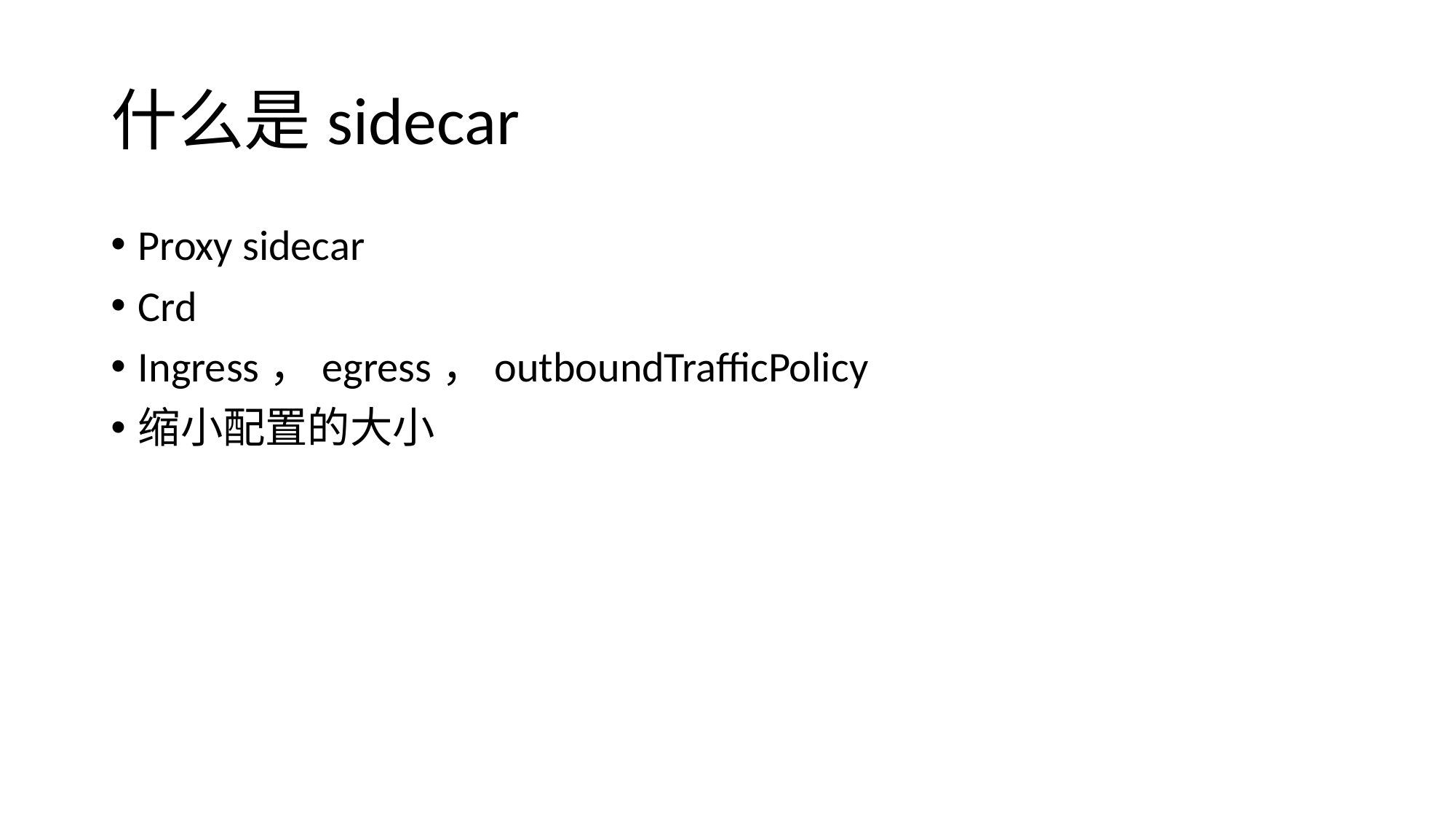

# 什么是sidecar
Proxy sidecar
Crd
Ingress，egress，outboundTrafficPolicy
缩小配置的大小